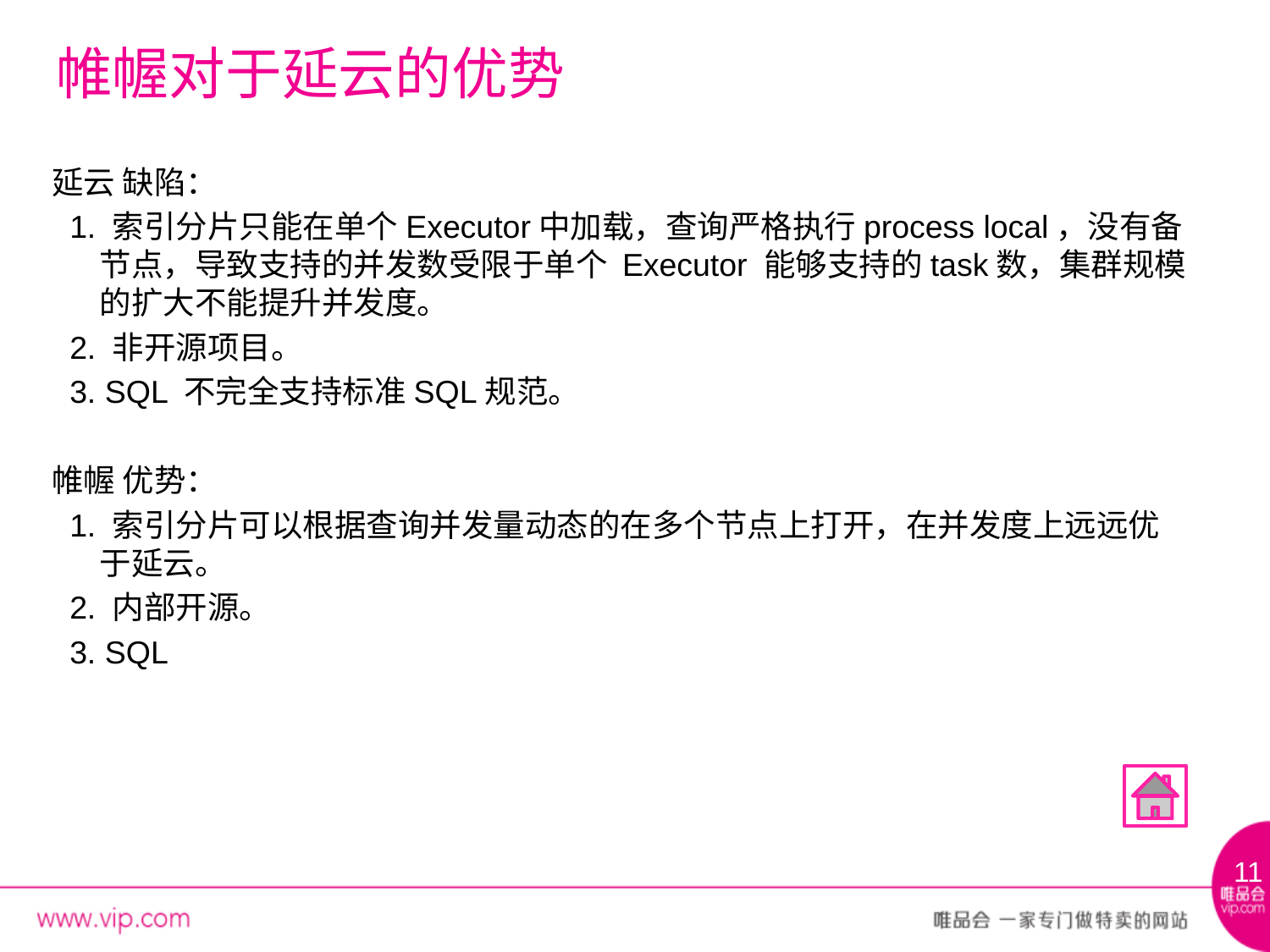

# 帷幄对于延云的优势
延云 缺陷：
  1. 索引分片只能在单个Executor中加载，查询严格执行process local，没有备节点，导致支持的并发数受限于单个 Executor 能够支持的task数，集群规模的扩大不能提升并发度。
  2. 非开源项目。
  3. SQL 不完全支持标准SQL规范。

帷幄 优势：
  1. 索引分片可以根据查询并发量动态的在多个节点上打开，在并发度上远远优于延云。
  2. 内部开源。
  3. SQL